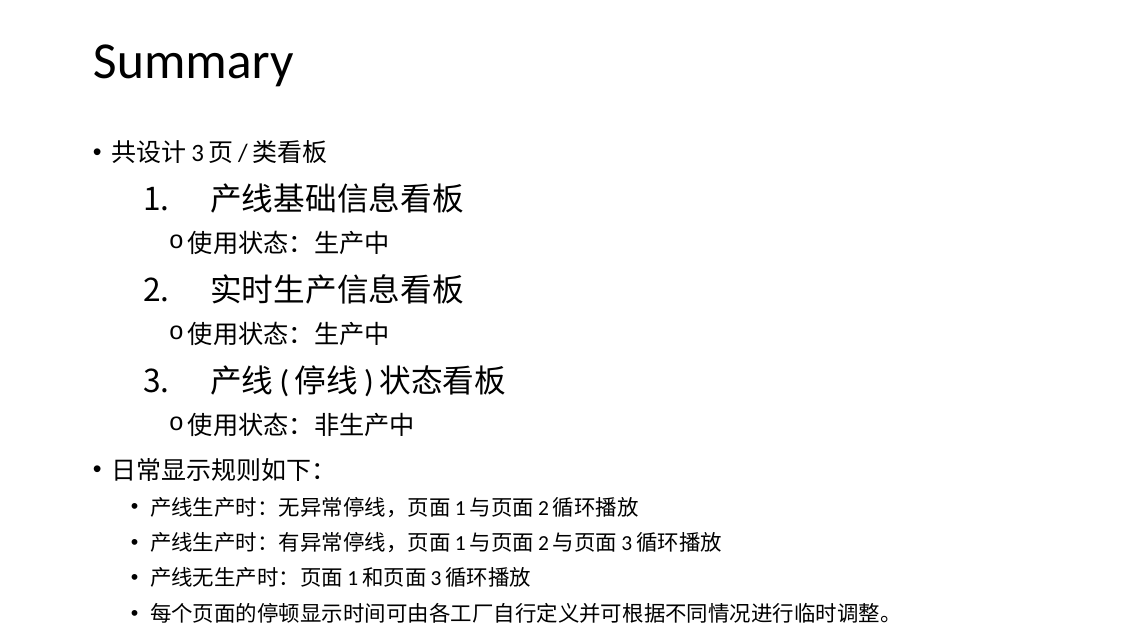

# Summary
共设计3页/类看板
产线基础信息看板
使用状态：生产中
实时生产信息看板
使用状态：生产中
产线(停线)状态看板
使用状态：非生产中
日常显示规则如下：
产线生产时：无异常停线，页面1与页面2循环播放
产线生产时：有异常停线，页面1与页面2与页面3循环播放
产线无生产时：页面1和页面3循环播放
每个页面的停顿显示时间可由各工厂自行定义并可根据不同情况进行临时调整。